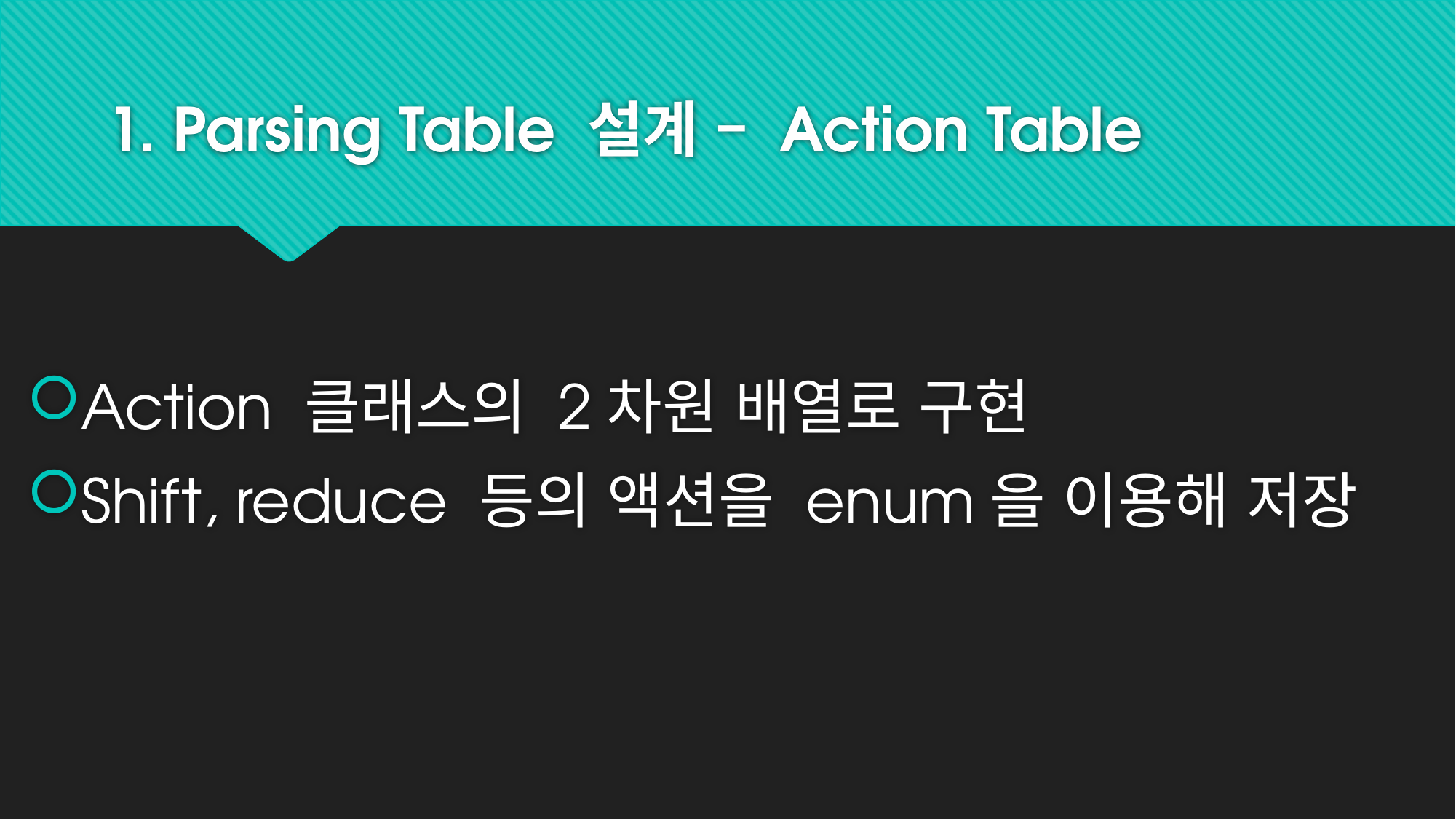

# 1. Parsing Table 설계 – Action Table
Action 클래스의 2차원 배열로 구현
Shift, reduce 등의 액션을 enum을 이용해 저장